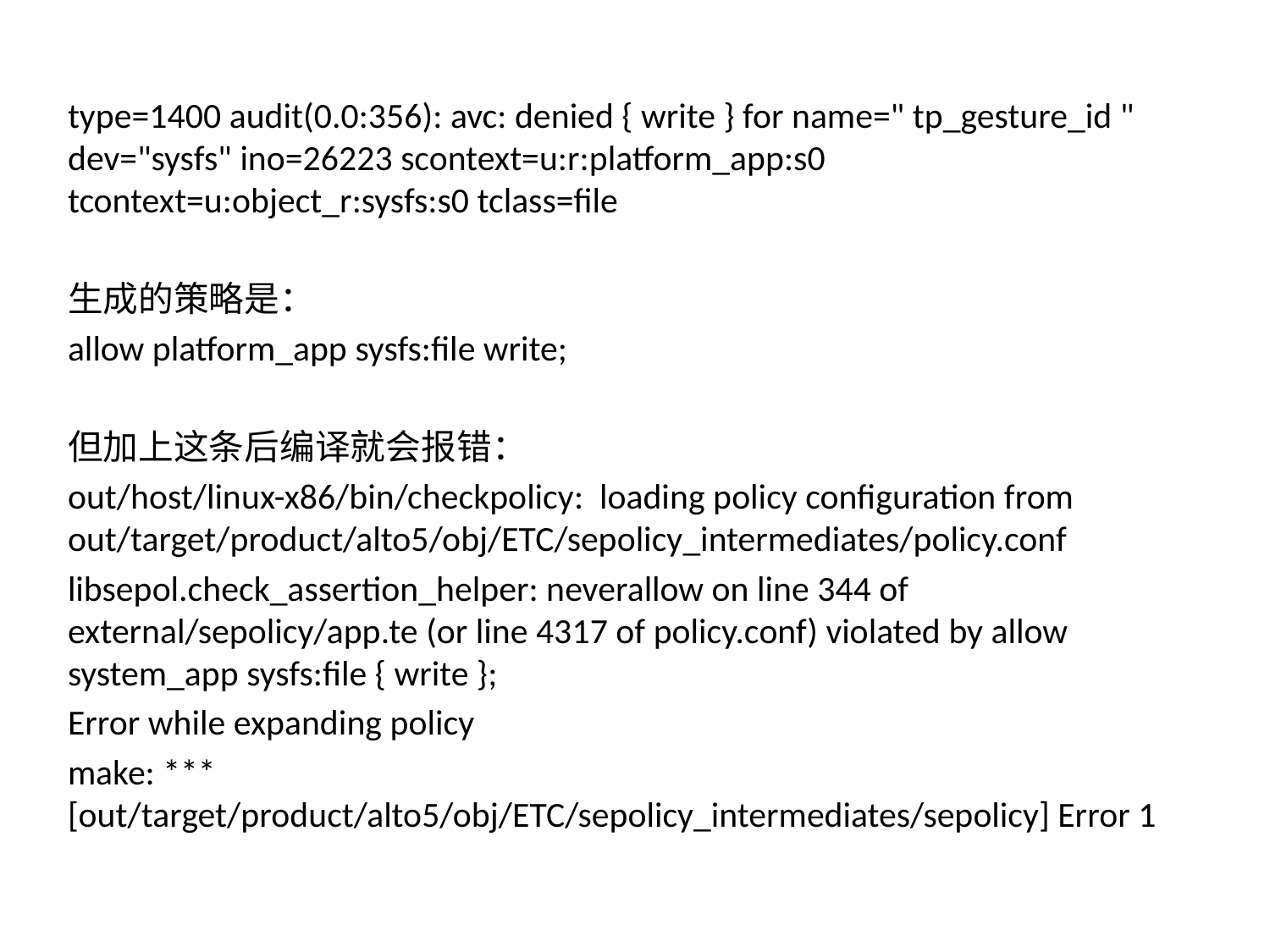

type=1400 audit(0.0:356): avc: denied { write } for name=" tp_gesture_id " dev="sysfs" ino=26223 scontext=u:r:platform_app:s0 tcontext=u:object_r:sysfs:s0 tclass=file

生成的策略是：
allow platform_app sysfs:file write;

但加上这条后编译就会报错：
out/host/linux-x86/bin/checkpolicy:  loading policy configuration from out/target/product/alto5/obj/ETC/sepolicy_intermediates/policy.conf
libsepol.check_assertion_helper: neverallow on line 344 of external/sepolicy/app.te (or line 4317 of policy.conf) violated by allow system_app sysfs:file { write };
Error while expanding policy
make: *** [out/target/product/alto5/obj/ETC/sepolicy_intermediates/sepolicy] Error 1